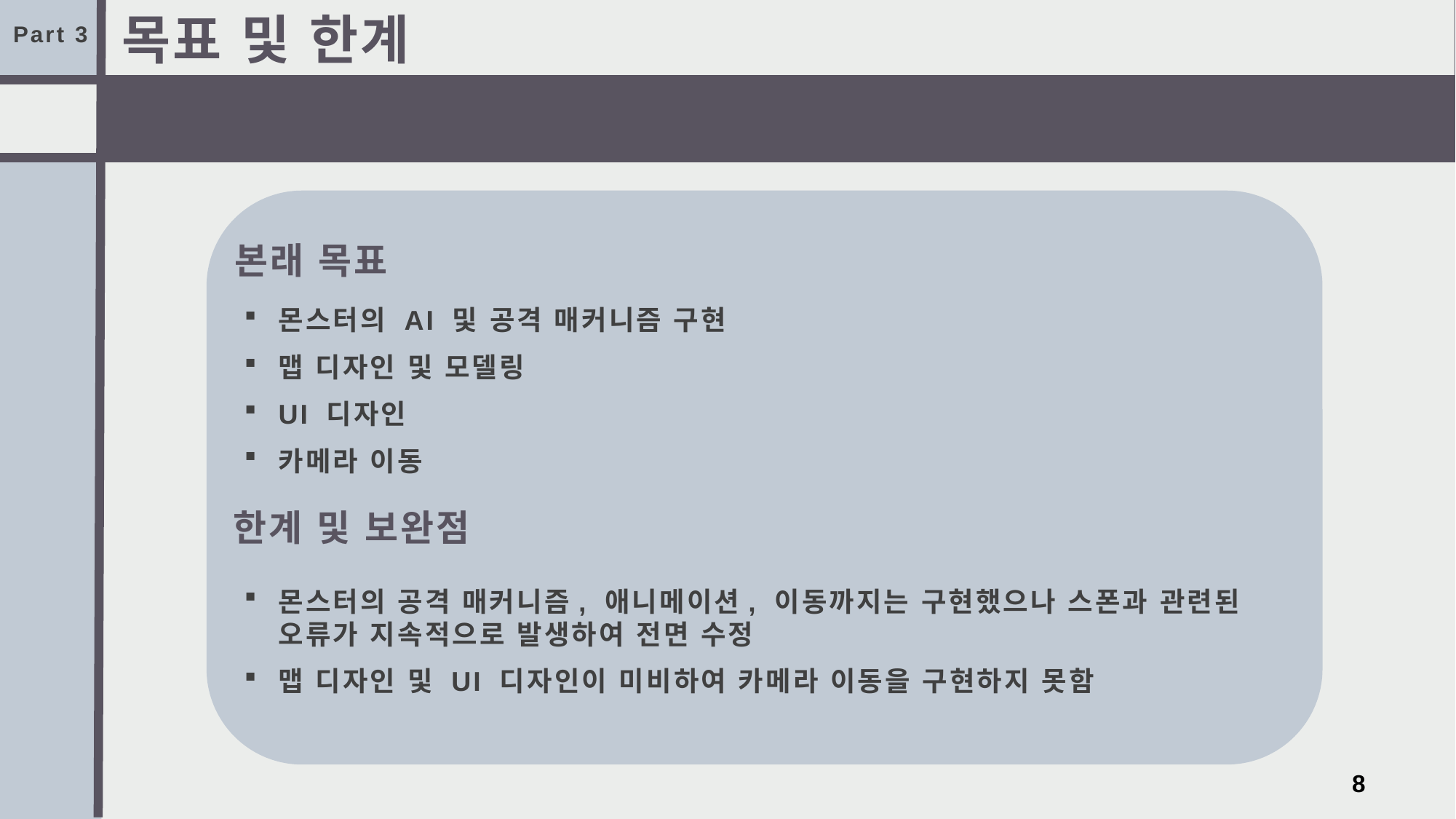

목표 및 한계

Part 3

본래 목표
몬스터의 AI 및 공격 매커니즘 구현
맵 디자인 및 모델링
UI 디자인
카메라 이동

몬스터의 공격 매커니즘, 애니메이션, 이동까지는 구현했으나 스폰과 관련된 오류가 지속적으로 발생하여 전면 수정
맵 디자인 및 UI 디자인이 미비하여 카메라 이동을 구현하지 못함
한계 및 보완점
8